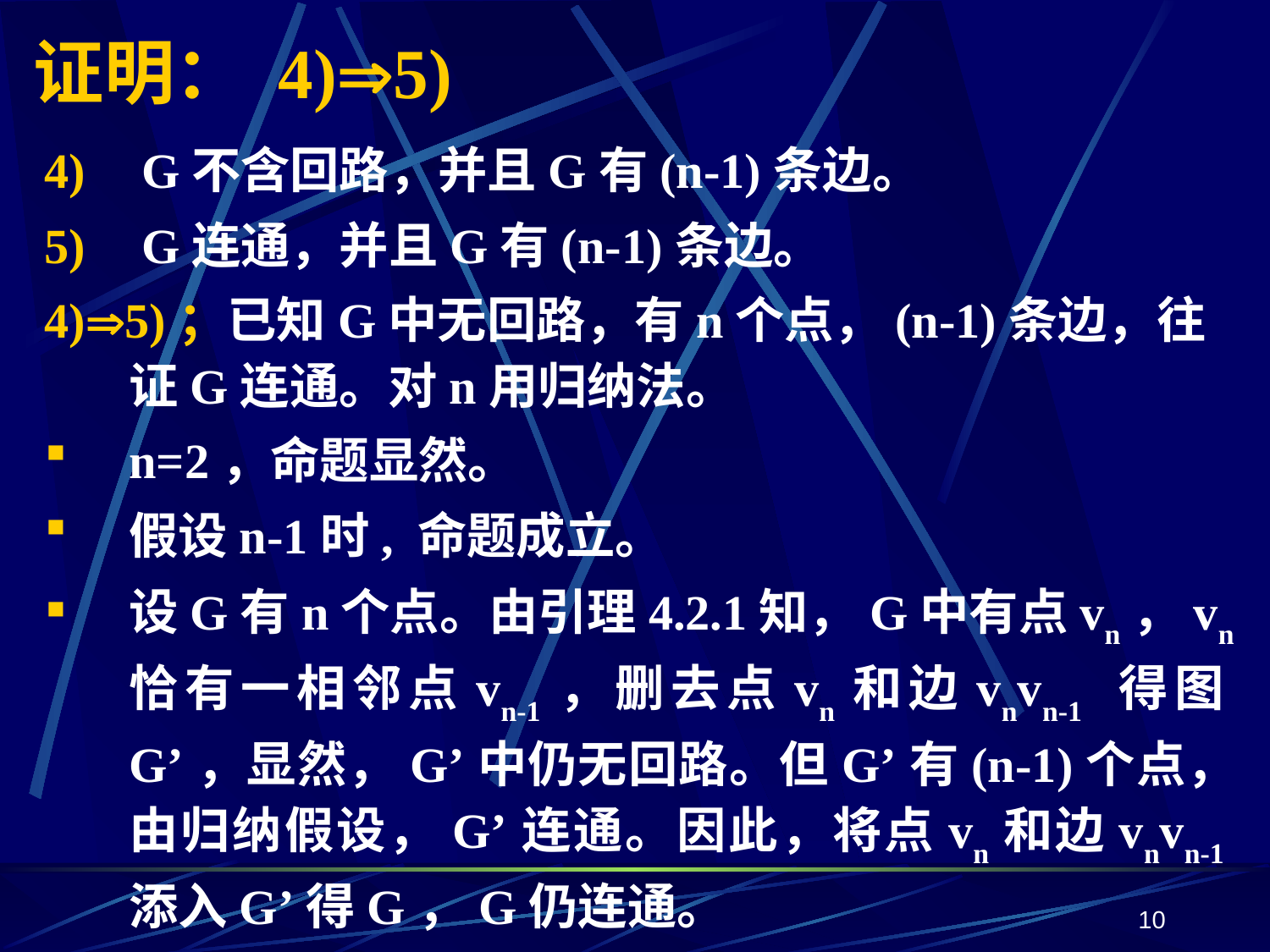

# 证明： 4)⇒5)
 G不含回路，并且G有(n-1)条边。
 G连通，并且G有(n-1)条边。
4)⇒5)；已知G中无回路，有n个点，(n-1)条边，往证G连通。对n用归纳法。
n=2，命题显然。
假设n-1时, 命题成立。
设G有n个点。由引理4.2.1知，G中有点vn，vn恰有一相邻点vn-1，删去点vn和边vnvn-1 得图G’，显然，G’中仍无回路。但G’有(n-1)个点，由归纳假设，G’连通。因此，将点vn和边vnvn-1添入G’得G，G仍连通。
10